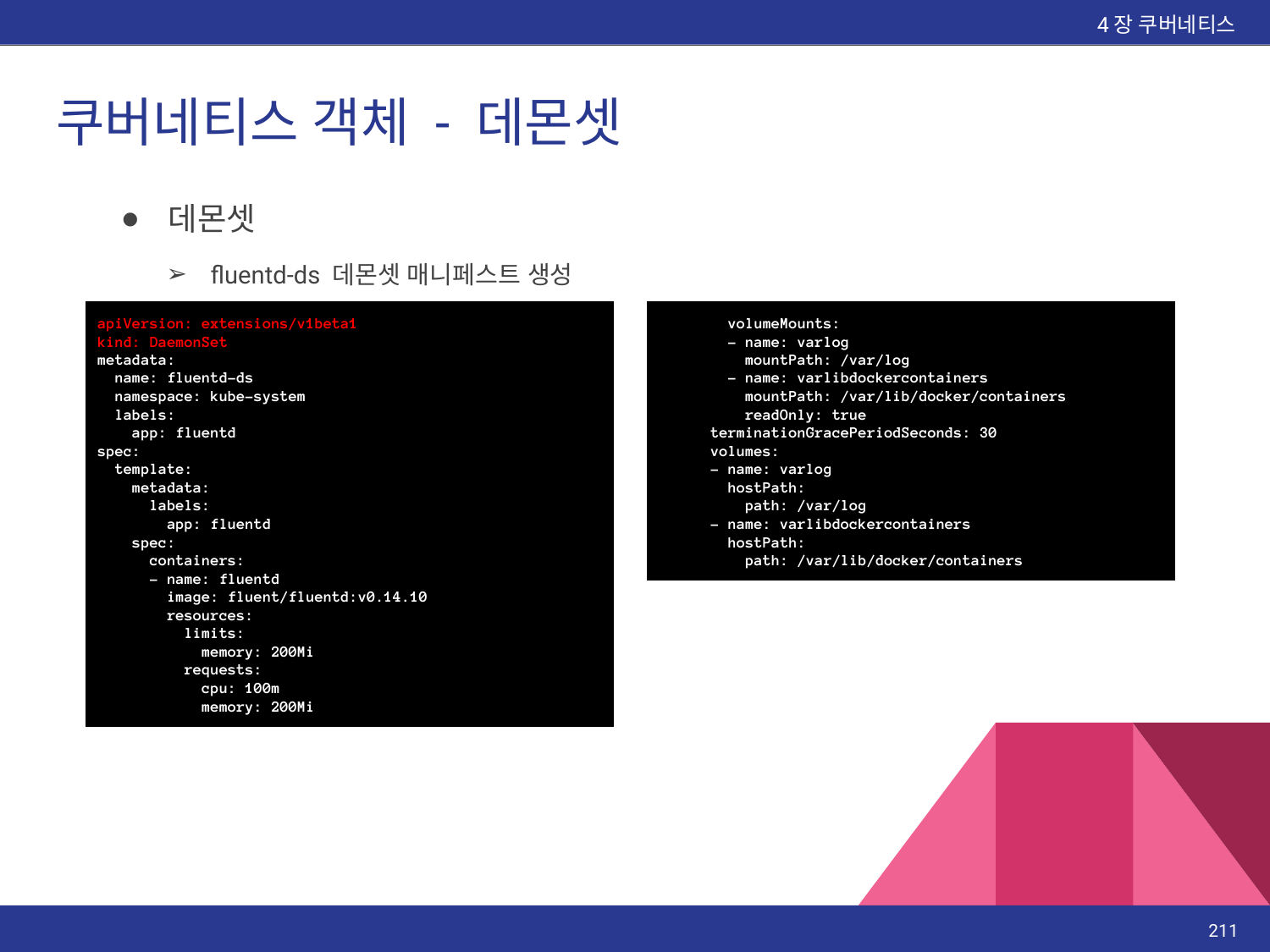

4장 쿠버네티스

# 쿠버네티스 객체 - 데몬셋
데몬셋
fluentd-ds 데몬셋 매니페스트 생성
| apiVersion: extensions/v1beta1 kind: DaemonSet metadata: name: fluentd-ds namespace: kube-system labels: app: fluentd spec: template: metadata: labels: app: fluentd spec: containers: - name: fluentd image: fluent/fluentd:v0.14.10 resources: limits: memory: 200Mi requests: cpu: 100m memory: 200Mi |
| --- |
| volumeMounts: - name: varlog mountPath: /var/log - name: varlibdockercontainers mountPath: /var/lib/docker/containers readOnly: true terminationGracePeriodSeconds: 30 volumes: - name: varlog hostPath: path: /var/log - name: varlibdockercontainers hostPath: path: /var/lib/docker/containers |
| --- |
211